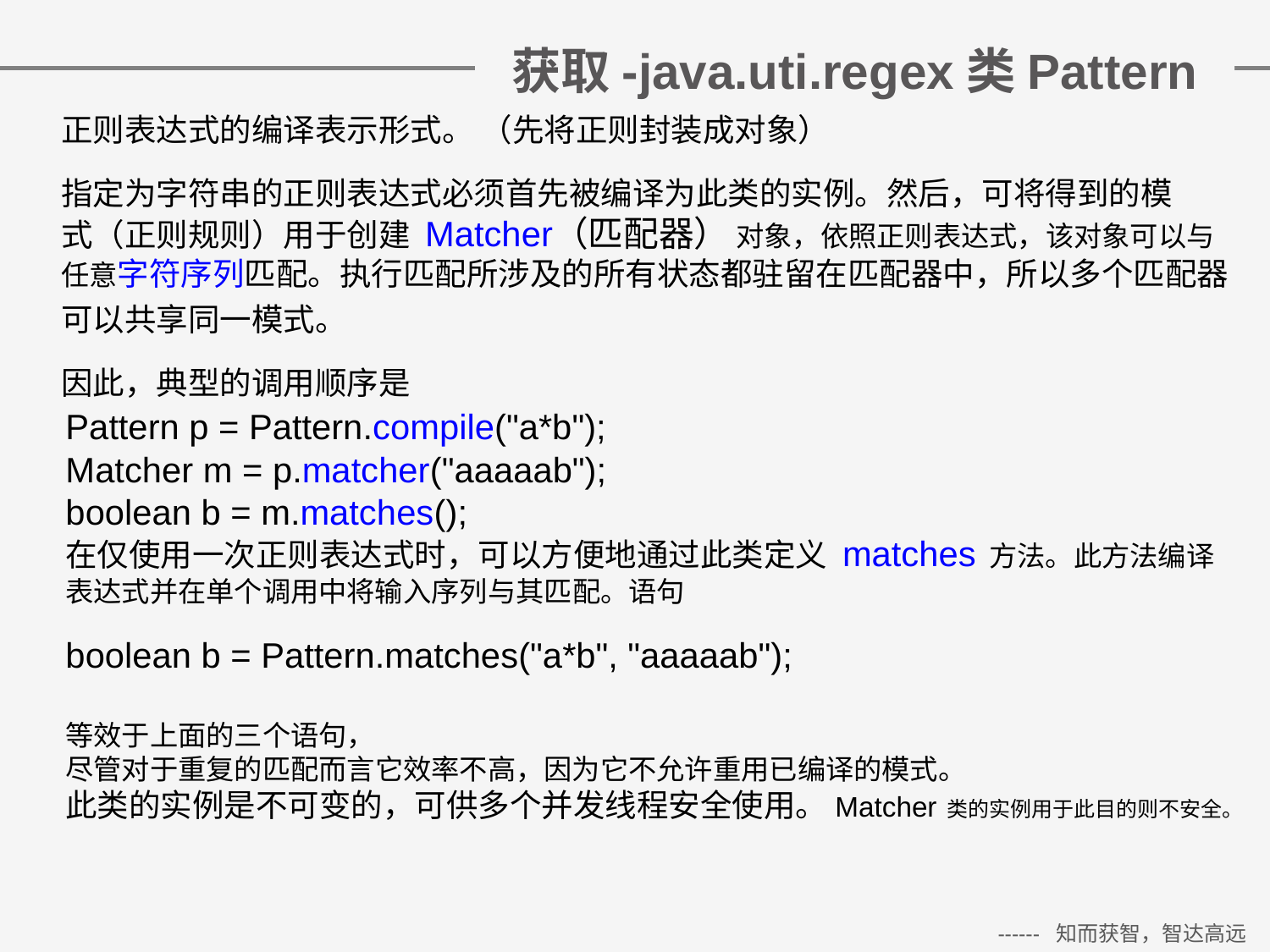

# 获取-java.uti.regex类Pattern
正则表达式的编译表示形式。 （先将正则封装成对象）

指定为字符串的正则表达式必须首先被编译为此类的实例。然后，可将得到的模
式（正则规则）用于创建 Matcher（匹配器） 对象，依照正则表达式，该对象可以与任意字符序列匹配。执行匹配所涉及的所有状态都驻留在匹配器中，所以多个匹配器可以共享同一模式。

因此，典型的调用顺序是
Pattern p = Pattern.compile("a*b");
Matcher m = p.matcher("aaaaab");
boolean b = m.matches();
在仅使用一次正则表达式时，可以方便地通过此类定义 matches 方法。此方法编译
表达式并在单个调用中将输入序列与其匹配。语句

boolean b = Pattern.matches("a*b", "aaaaab");

等效于上面的三个语句，
尽管对于重复的匹配而言它效率不高，因为它不允许重用已编译的模式。
此类的实例是不可变的，可供多个并发线程安全使用。Matcher 类的实例用于此目的则不安全。